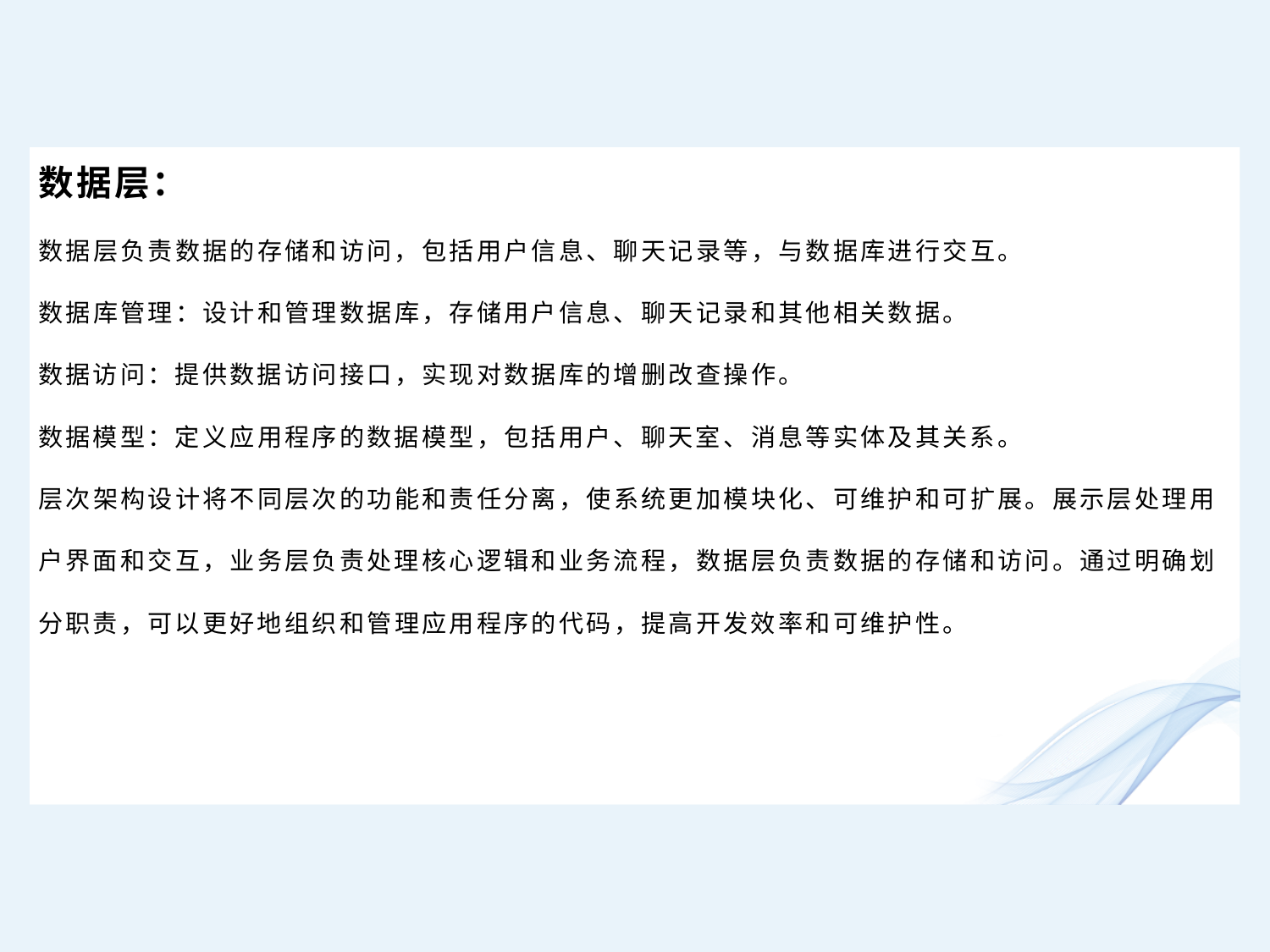

数据层：
数据层负责数据的存储和访问，包括用户信息、聊天记录等，与数据库进行交互。
数据库管理：设计和管理数据库，存储用户信息、聊天记录和其他相关数据。
数据访问：提供数据访问接口，实现对数据库的增删改查操作。
数据模型：定义应用程序的数据模型，包括用户、聊天室、消息等实体及其关系。
层次架构设计将不同层次的功能和责任分离，使系统更加模块化、可维护和可扩展。展示层处理用
户界面和交互，业务层负责处理核心逻辑和业务流程，数据层负责数据的存储和访问。通过明确划
分职责，可以更好地组织和管理应用程序的代码，提高开发效率和可维护性。